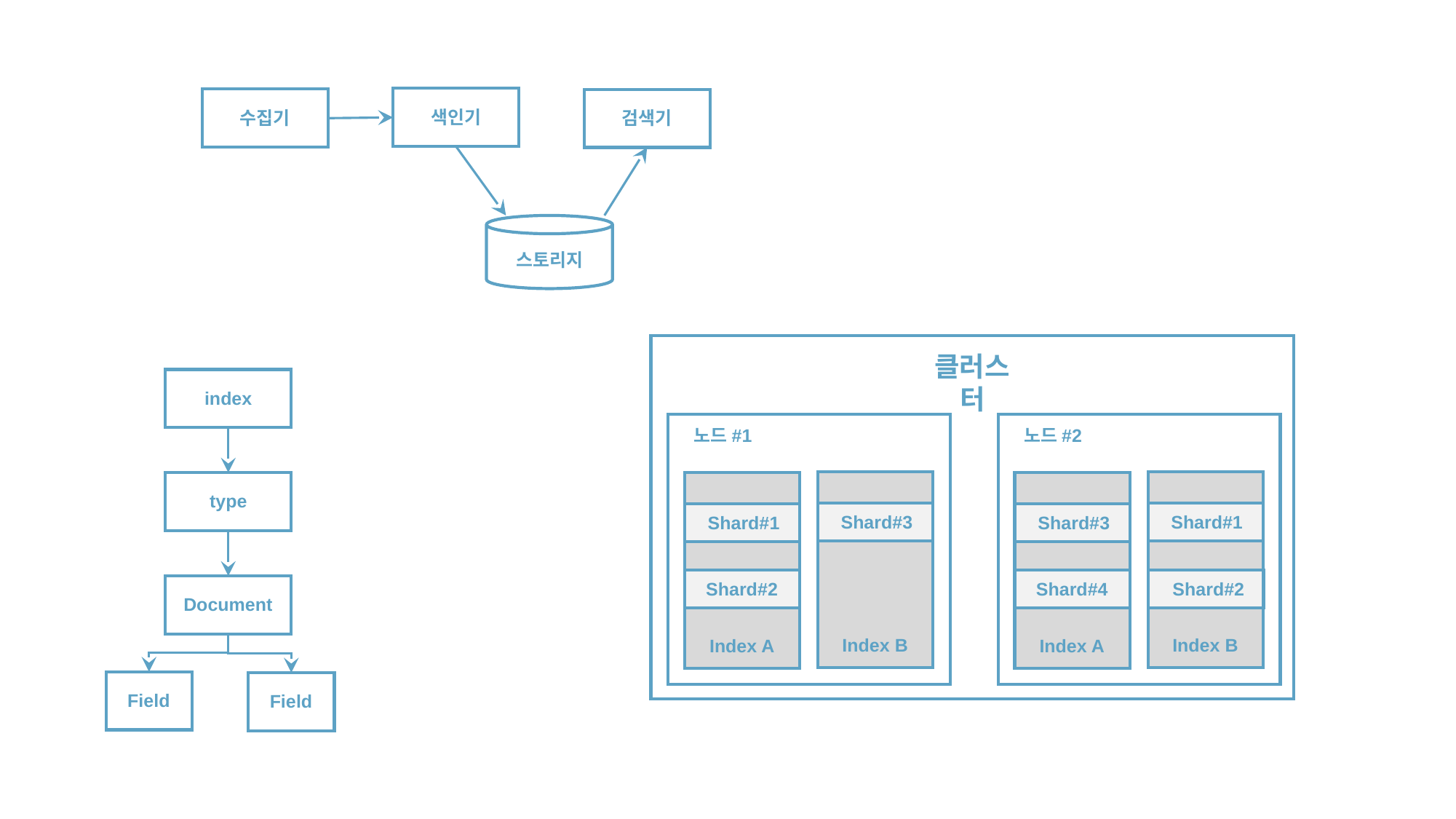

색인기

수집기

검색기

스토리지

클러스터

index

노드#1
노드#2

type

Shard#3
Shard#1
Shard#1
Shard#3

Shard#2
Shard#4
Shard#2

Document
Index B
Index B
Index A
Index A

Field

Field